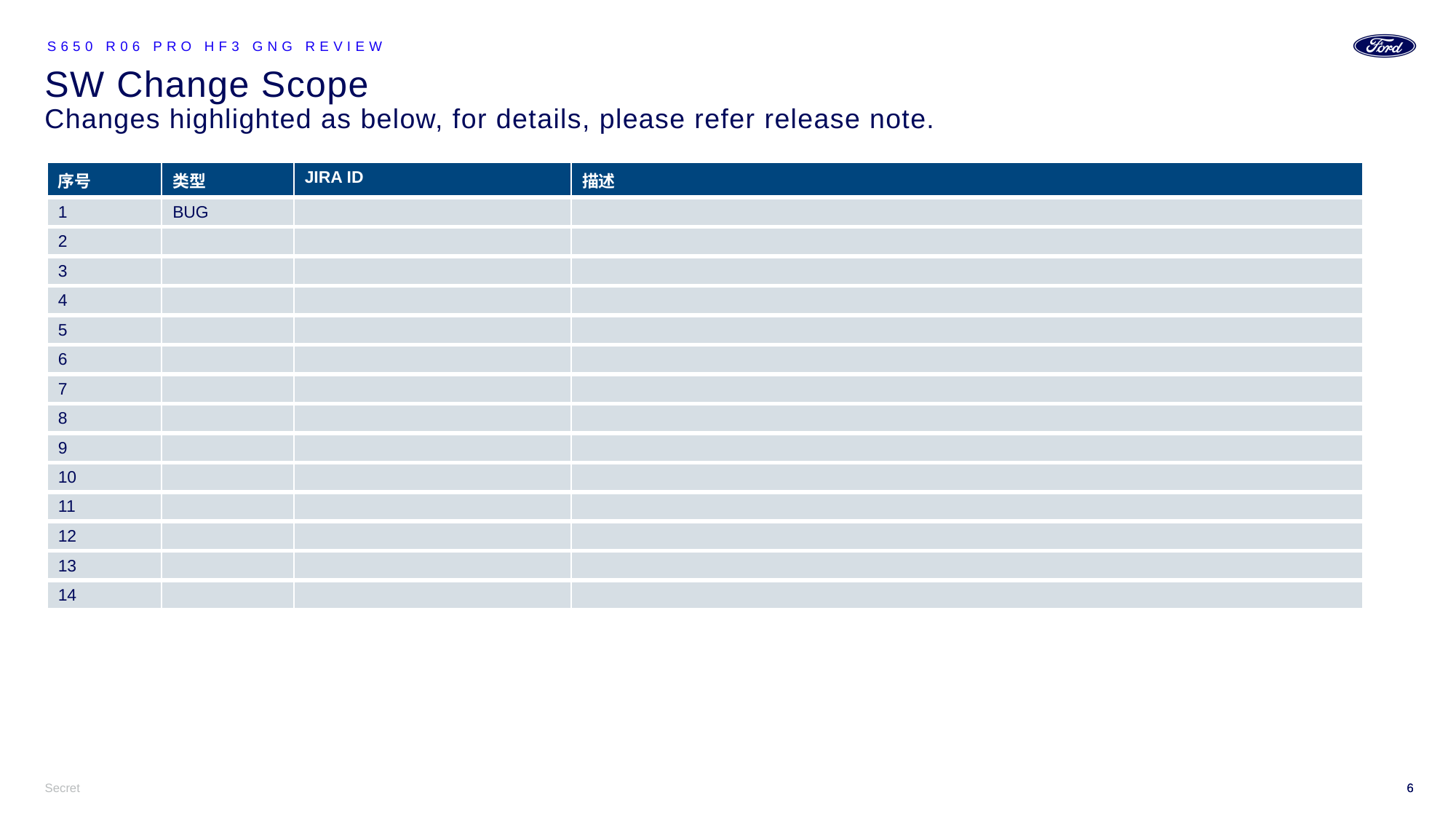

S650 R06 pro HF3 GNG Review
# SW Change Scope Changes highlighted as below, for details, please refer release note.
| 序号 | 类型 | JIRA ID | 描述 |
| --- | --- | --- | --- |
| 1 | BUG |  |  |
| 2 |  |  |  |
| 3 |  |  |  |
| 4 |  |  |  |
| 5 |  |  |  |
| 6 |  |  |  |
| 7 |  |  |  |
| 8 |  |  |  |
| 9 |  |  |  |
| 10 |  |  |  |
| 11 |  |  |  |
| 12 |  |  |  |
| 13 |  |  |  |
| 14 |  |  |  |
6
6